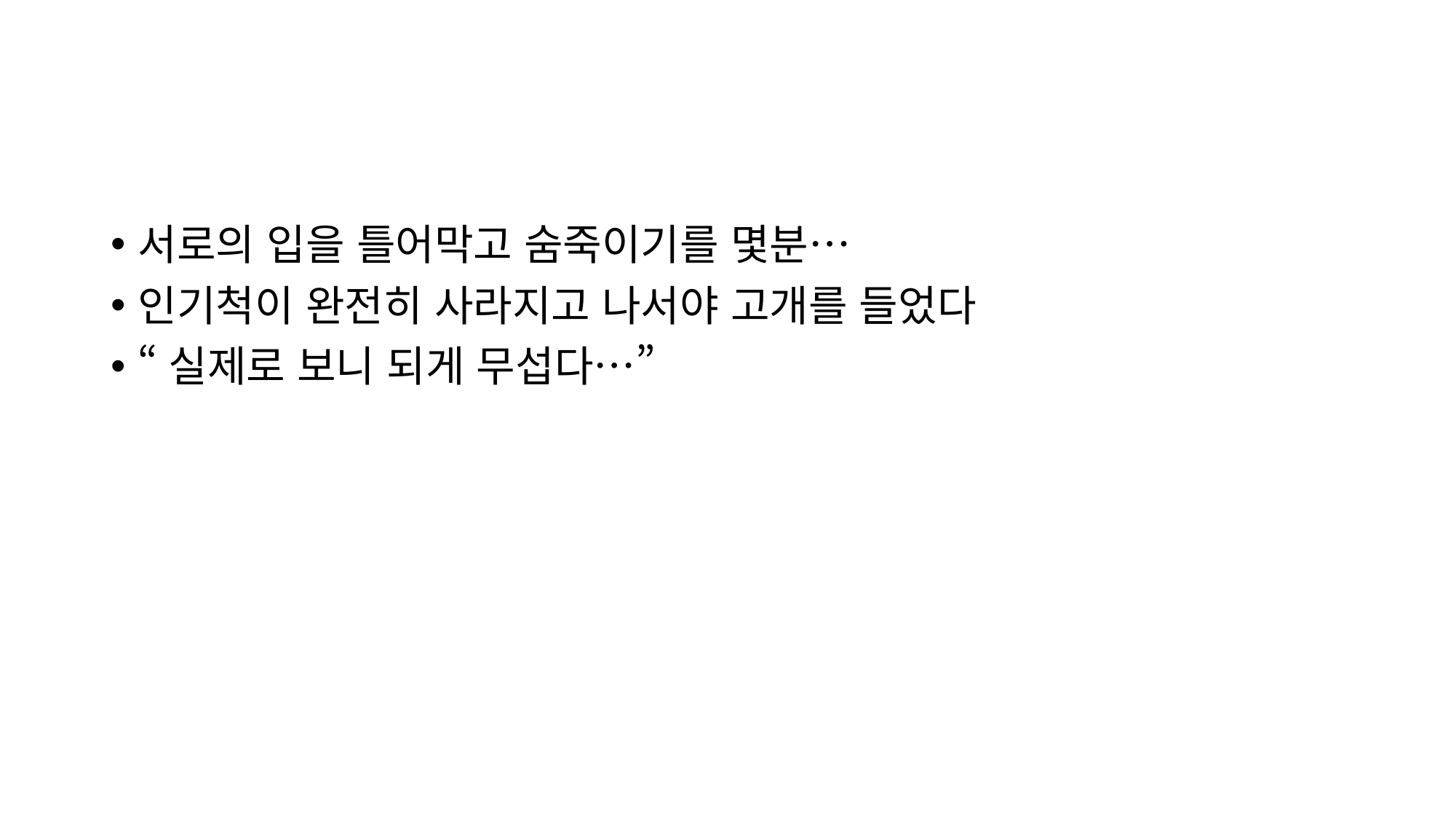

#
서로의 입을 틀어막고 숨죽이기를 몇분…
인기척이 완전히 사라지고 나서야 고개를 들었다
“실제로 보니 되게 무섭다…”